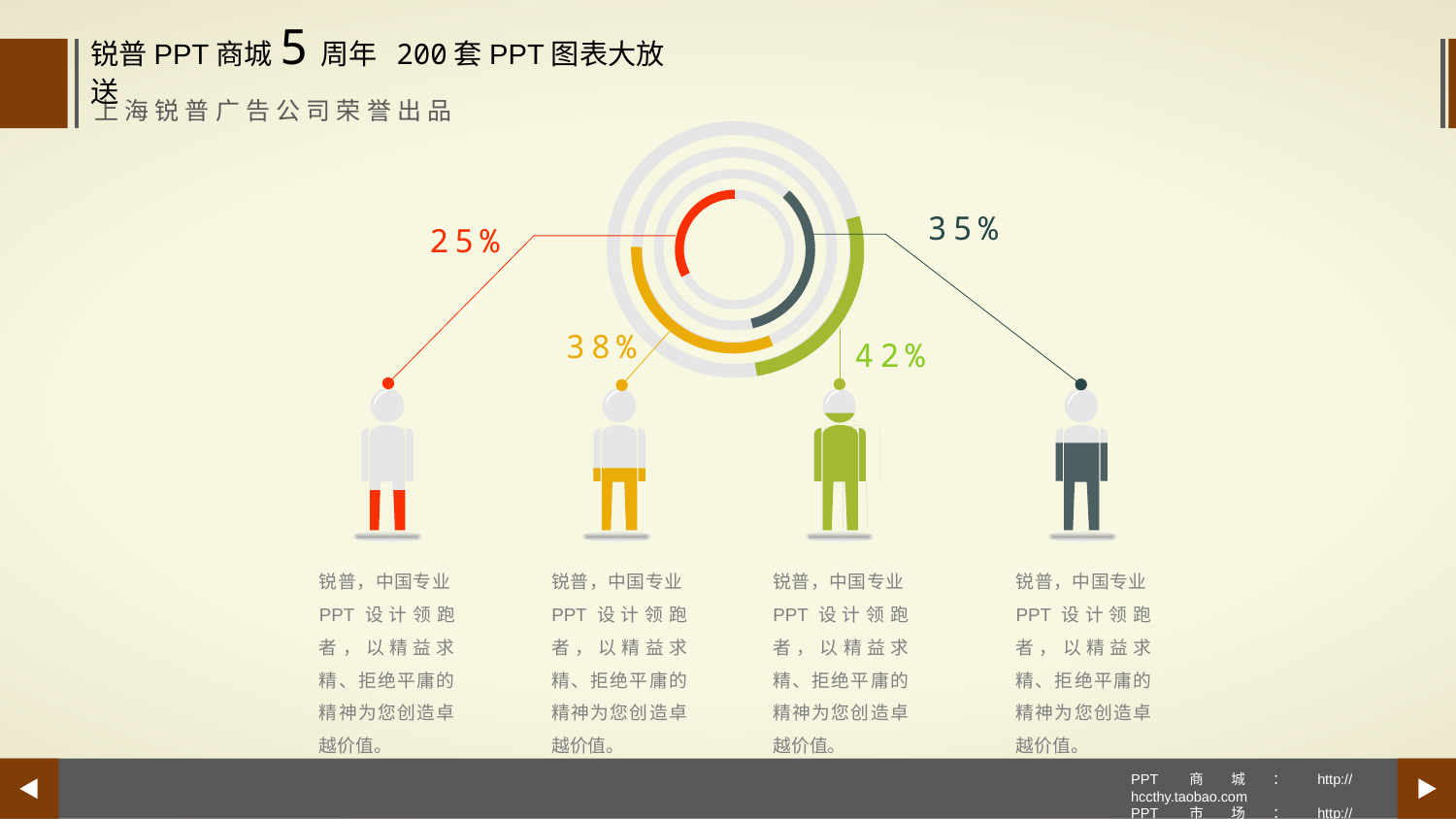

35%
25%

38%
42%

锐普，中国专业PPT设计领跑者，以精益求精、拒绝平庸的精神为您创造卓越价值。
锐普，中国专业PPT设计领跑者，以精益求精、拒绝平庸的精神为您创造卓越价值。
锐普，中国专业PPT设计领跑者，以精益求精、拒绝平庸的精神为您创造卓越价值。
锐普，中国专业PPT设计领跑者，以精益求精、拒绝平庸的精神为您创造卓越价值。